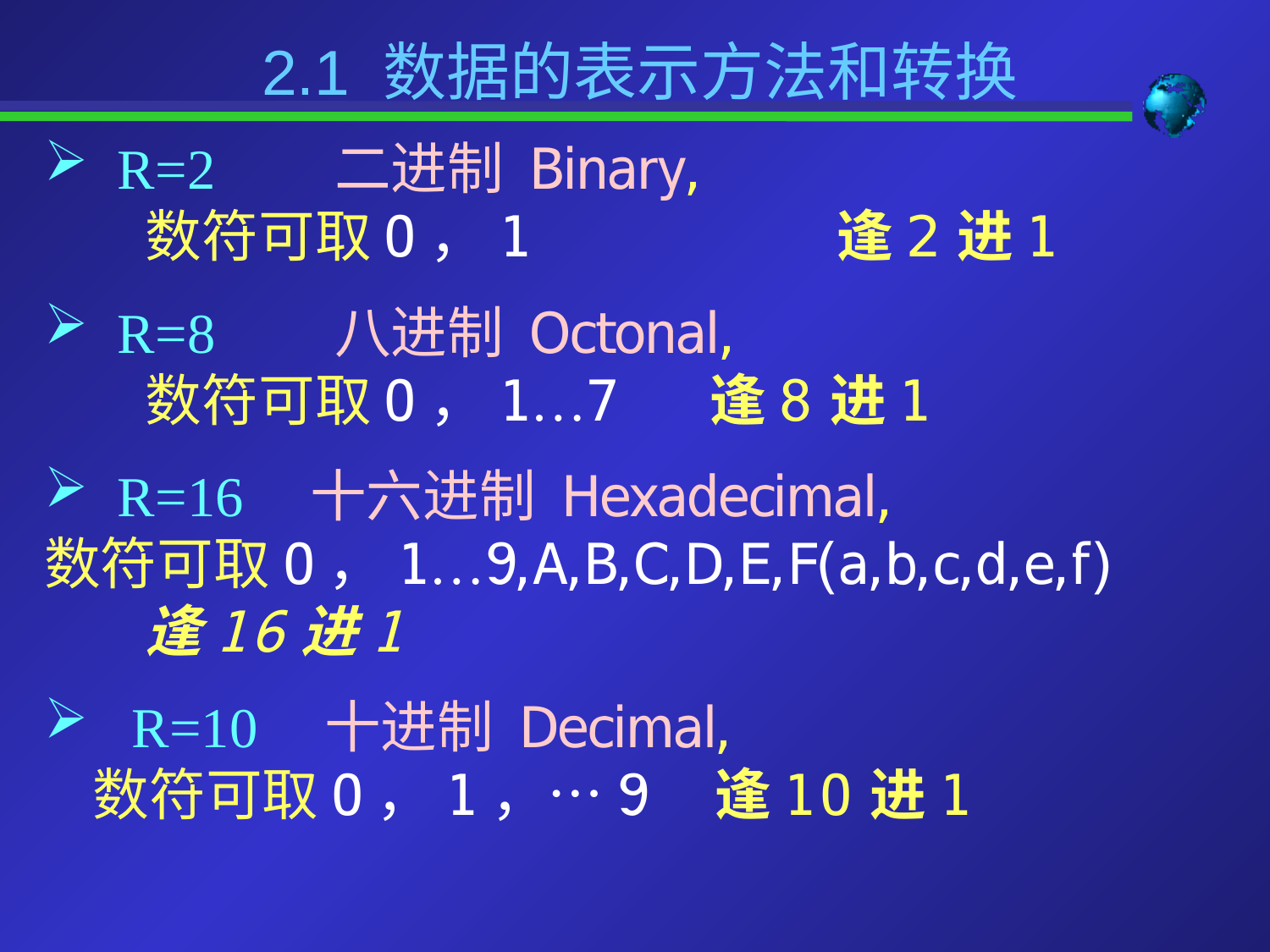

2.1 数据的表示方法和转换
  R=2      二进制 Binary,
     数符可取0，1  		 逢2进1
  R=8      八进制 Octonal,
     数符可取0，1…7   	 逢8进1
  R=16   十六进制 Hexadecimal,
数符可取0，1…9,A,B,C,D,E,F(a,b,c,d,e,f)
     逢16进1
   R=10   十进制 Decimal,
  数符可取0，1，…9   逢10进1